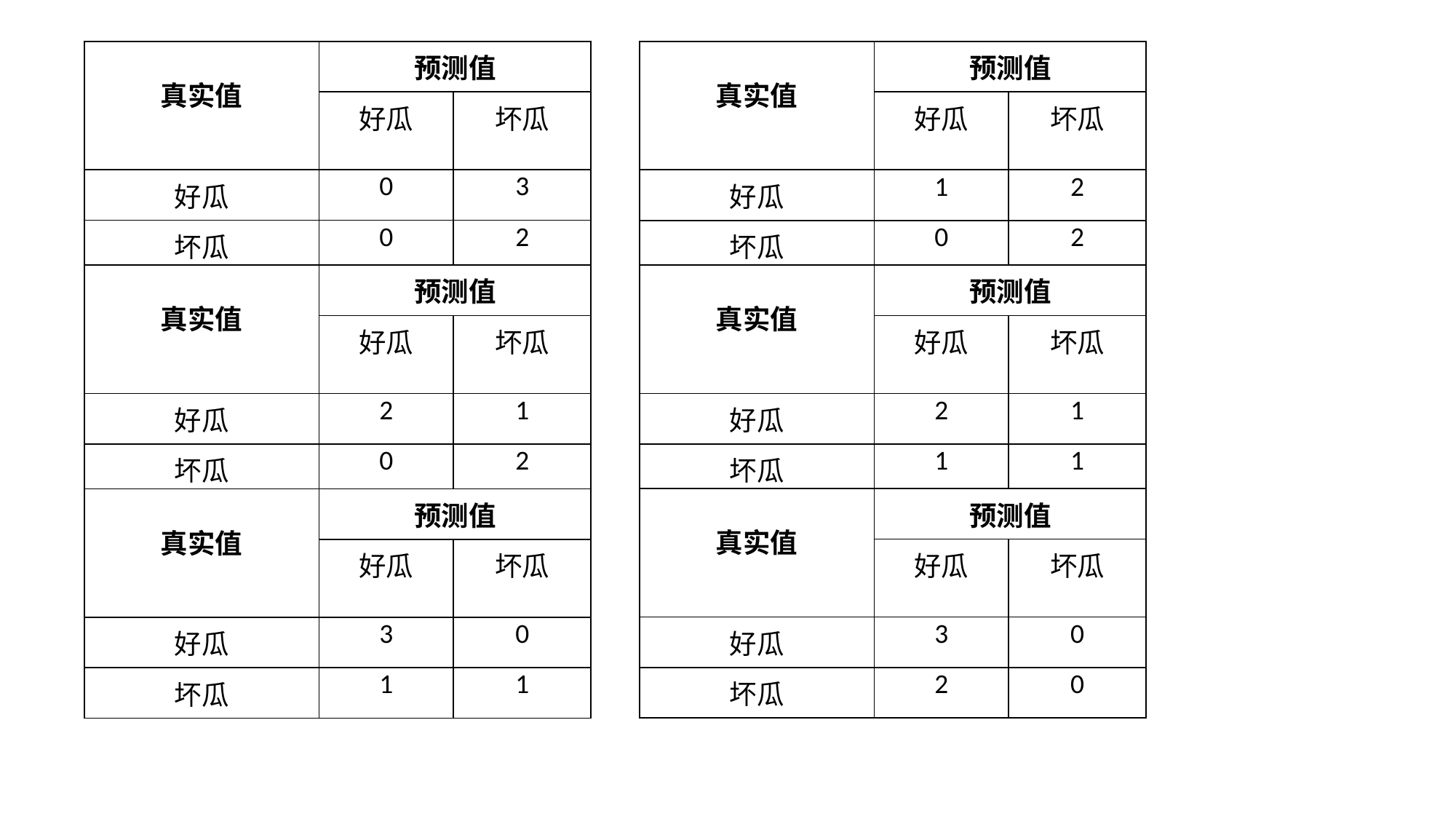

| 真实值 | 预测值 |  |
| --- | --- | --- |
|  | 好瓜 | 坏瓜 |
| 好瓜 | 0 | 3 |
| 坏瓜 | 0 | 2 |
| 真实值 | 预测值 |  |
| --- | --- | --- |
|  | 好瓜 | 坏瓜 |
| 好瓜 | 1 | 2 |
| 坏瓜 | 0 | 2 |
| 真实值 | 预测值 |  |
| --- | --- | --- |
|  | 好瓜 | 坏瓜 |
| 好瓜 | 2 | 1 |
| 坏瓜 | 0 | 2 |
| 真实值 | 预测值 |  |
| --- | --- | --- |
|  | 好瓜 | 坏瓜 |
| 好瓜 | 2 | 1 |
| 坏瓜 | 1 | 1 |
| 真实值 | 预测值 |  |
| --- | --- | --- |
|  | 好瓜 | 坏瓜 |
| 好瓜 | 3 | 0 |
| 坏瓜 | 2 | 0 |
| 真实值 | 预测值 |  |
| --- | --- | --- |
|  | 好瓜 | 坏瓜 |
| 好瓜 | 3 | 0 |
| 坏瓜 | 1 | 1 |